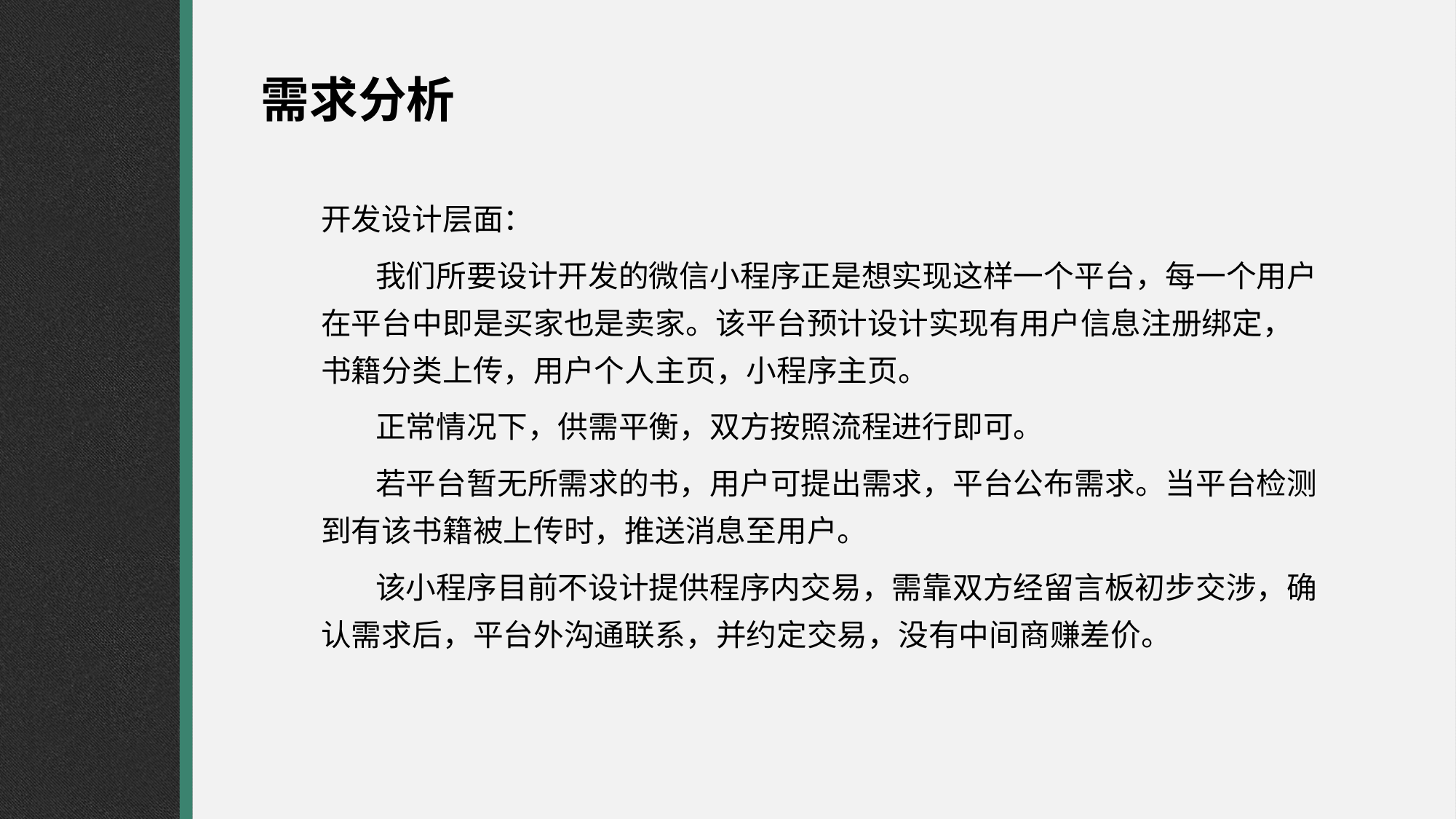

需求分析

开发设计层面：
我们所要设计开发的微信小程序正是想实现这样一个平台，每一个用户在平台中即是买家也是卖家。该平台预计设计实现有用户信息注册绑定，书籍分类上传，用户个人主页，小程序主页。
正常情况下，供需平衡，双方按照流程进行即可。
若平台暂无所需求的书，用户可提出需求，平台公布需求。当平台检测到有该书籍被上传时，推送消息至用户。
该小程序目前不设计提供程序内交易，需靠双方经留言板初步交涉，确认需求后，平台外沟通联系，并约定交易，没有中间商赚差价。